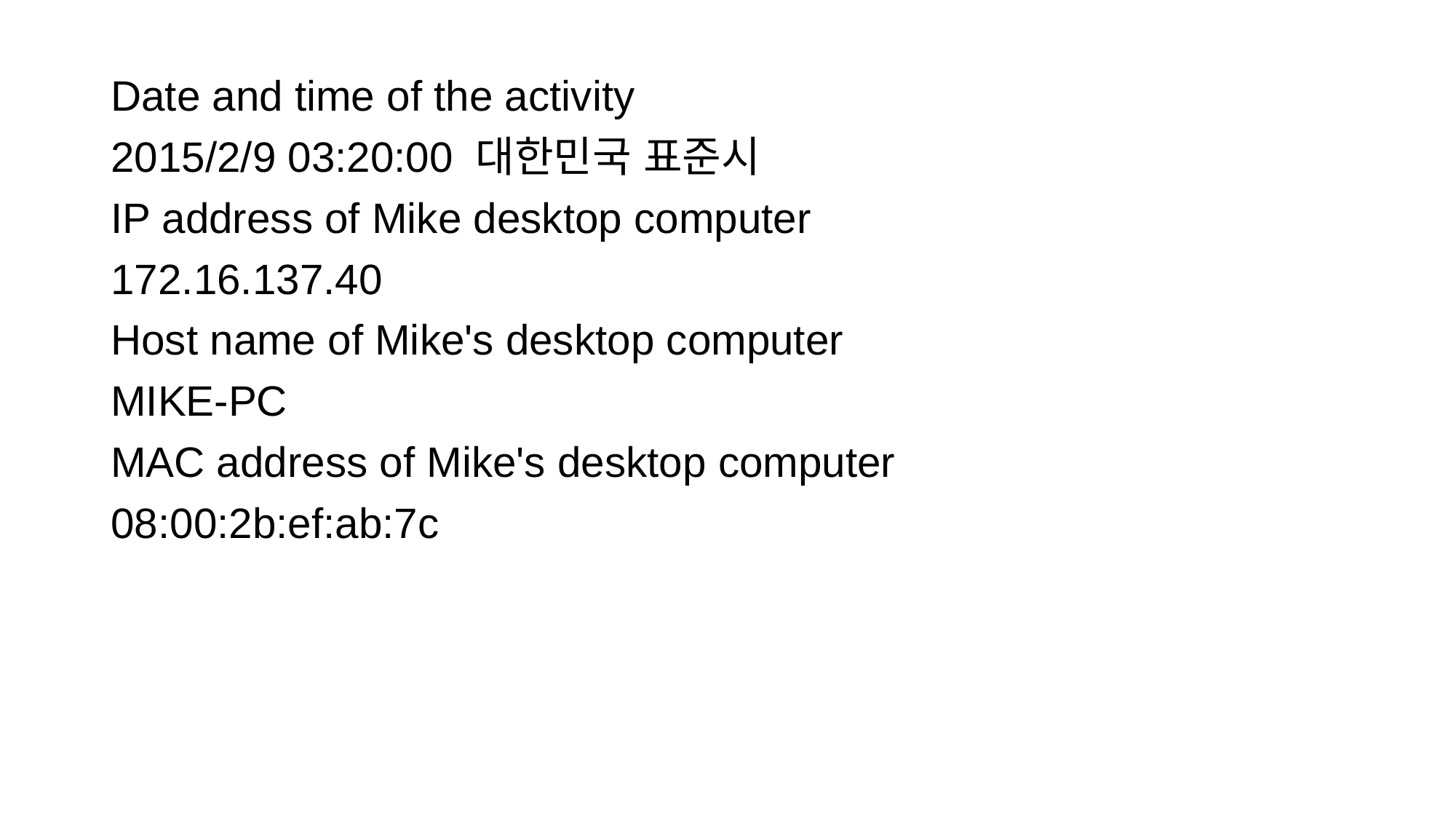

Date and time of the activity
2015/2/9 03:20:00 대한민국 표준시
IP address of Mike desktop computer
172.16.137.40
Host name of Mike's desktop computer
MIKE-PC
MAC address of Mike's desktop computer
08:00:2b:ef:ab:7c